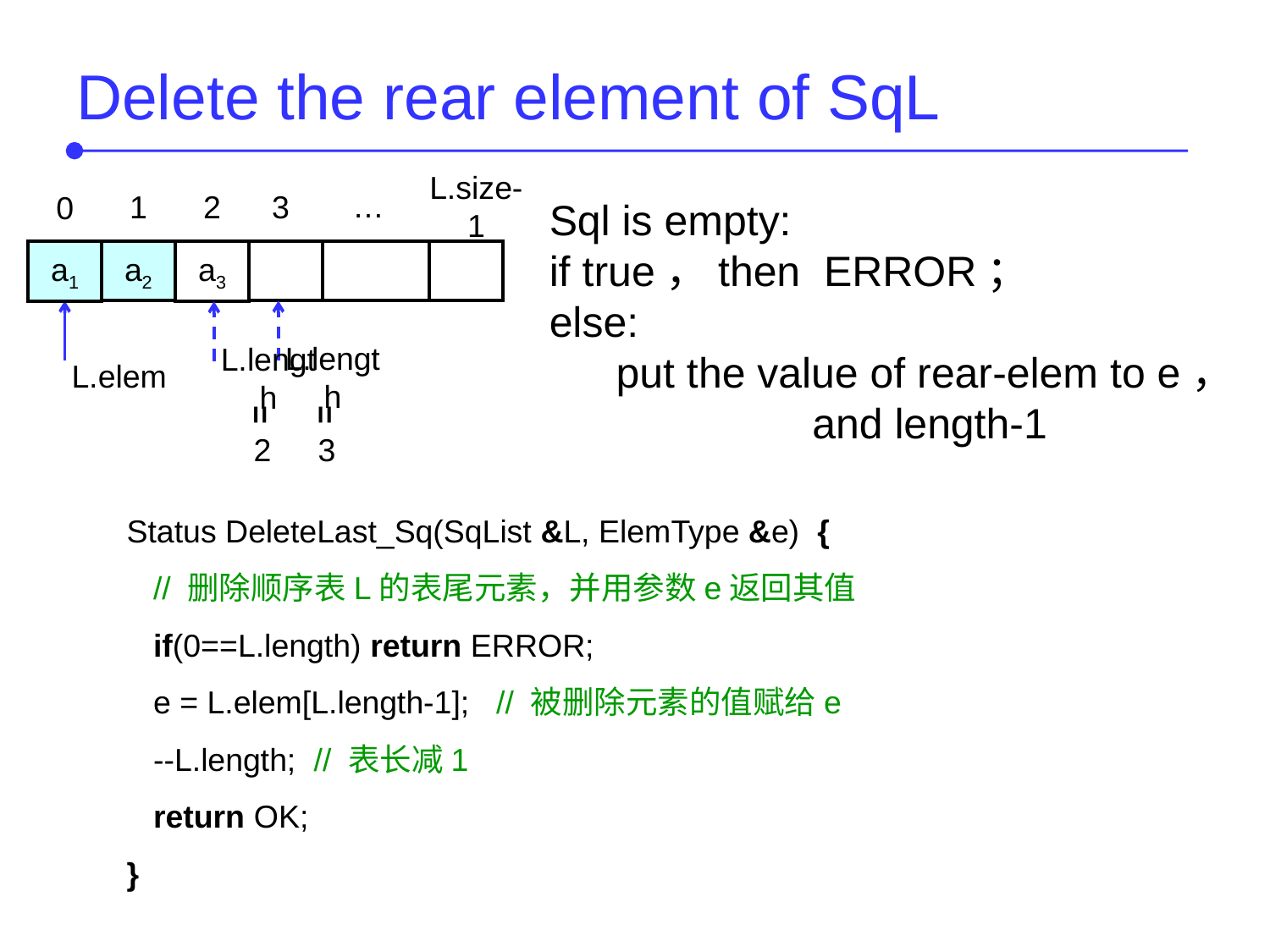

Delete the rear element of SqL
…
L.size-1
2
3
1
0
a2
a3

a1
Sql is empty:
if true，then  ERROR；
else:
put the value of rear-elem to e，  and length-1
a3
a3
L.elem
L.length
=
3
L.length
=
2
Status DeleteLast_Sq(SqList &L, ElemType &e)  {
   // 删除顺序表L的表尾元素，并用参数e返回其值
   if(0==L.length) return ERROR;
   e = L.elem[L.length-1];   // 被删除元素的值赋给e
   --L.length;  // 表长减1
   return OK;
}